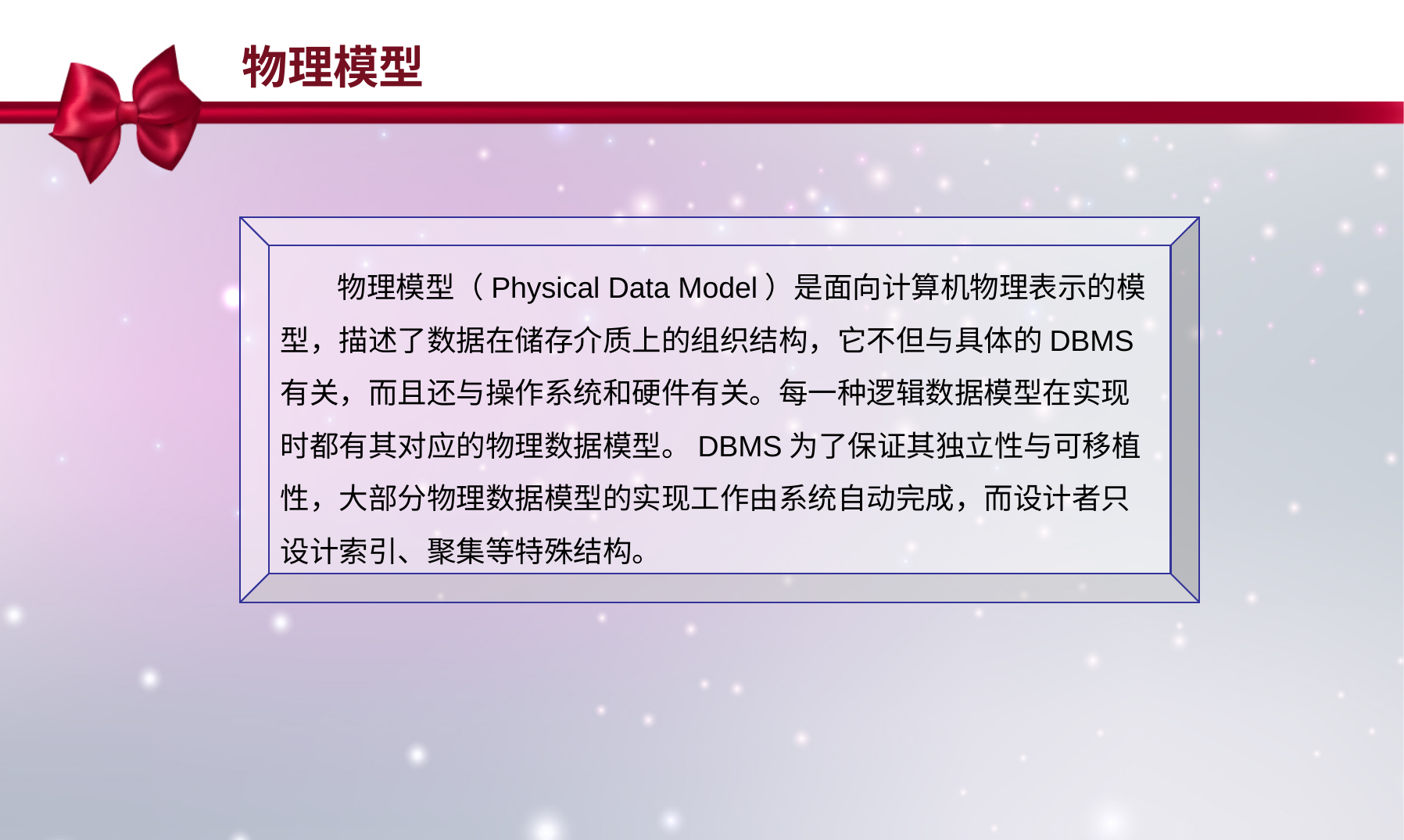

物理模型
物理模型（Physical Data Model）是面向计算机物理表示的模型，描述了数据在储存介质上的组织结构，它不但与具体的DBMS有关，而且还与操作系统和硬件有关。每一种逻辑数据模型在实现时都有其对应的物理数据模型。DBMS为了保证其独立性与可移植性，大部分物理数据模型的实现工作由系统自动完成，而设计者只设计索引、聚集等特殊结构。